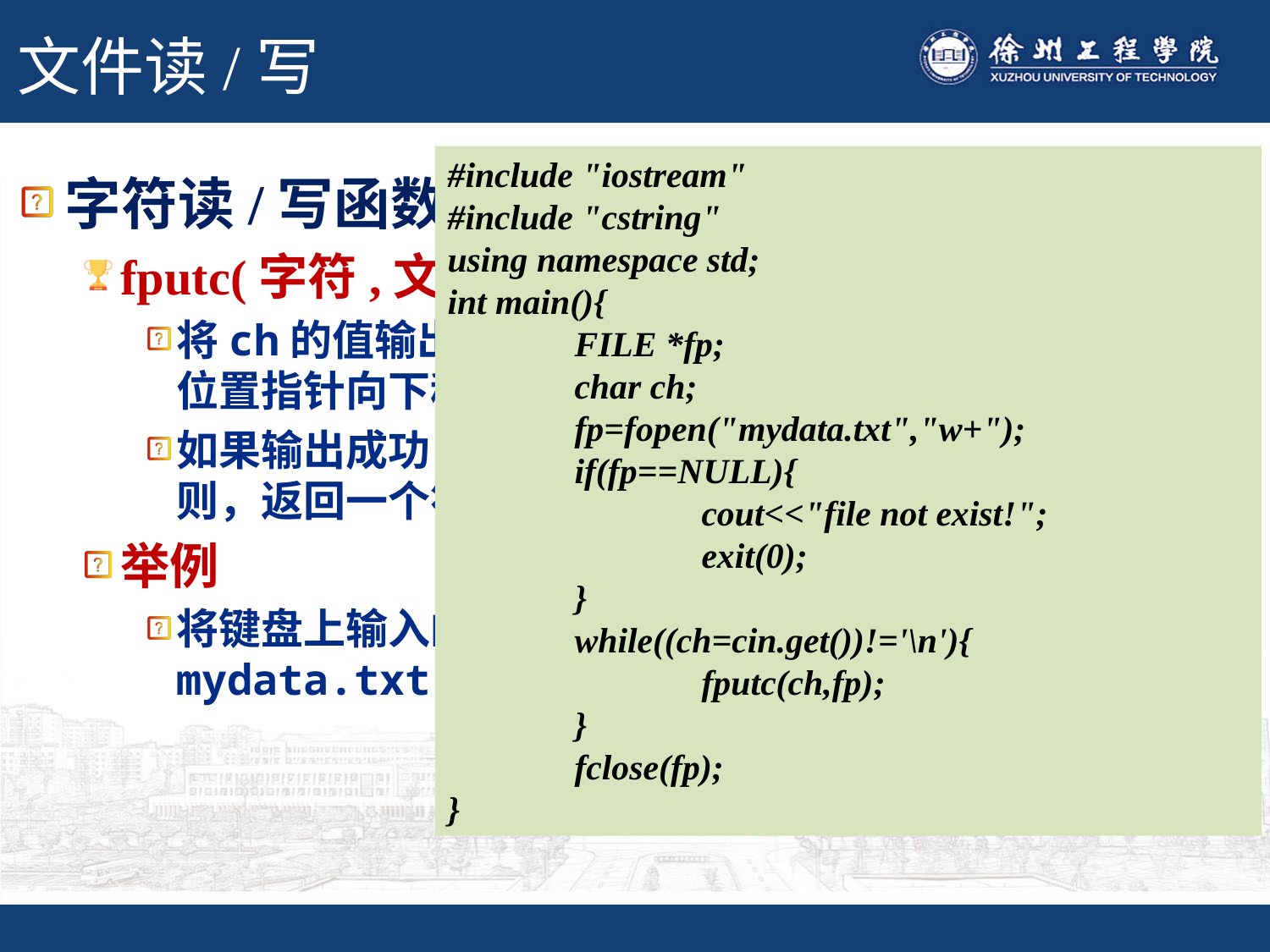

# 文件读/写
#include "iostream"
#include "cstring"
using namespace std;
int main(){
	FILE *fp;
	char ch;
	fp=fopen("mydata.txt","w+");
	if(fp==NULL){
		cout<<"file not exist!";
		exit(0);
	}
	while((ch=cin.get())!='\n'){
		fputc(ch,fp);
	}
	fclose(fp);
}
字符读/写函数
fputc(字符,文件指针)
将ch的值输出到fp所指向的文件中去，同时将读/写位置指针向下移动1个字节（即指向下一个写入位置）。
如果输出成功，则函数返回值就是输出的字符数据，否则，返回一个符号常量EOF。
举例
将键盘上输入的一行字符保存到当前文件夹中mydata.txt文件中。